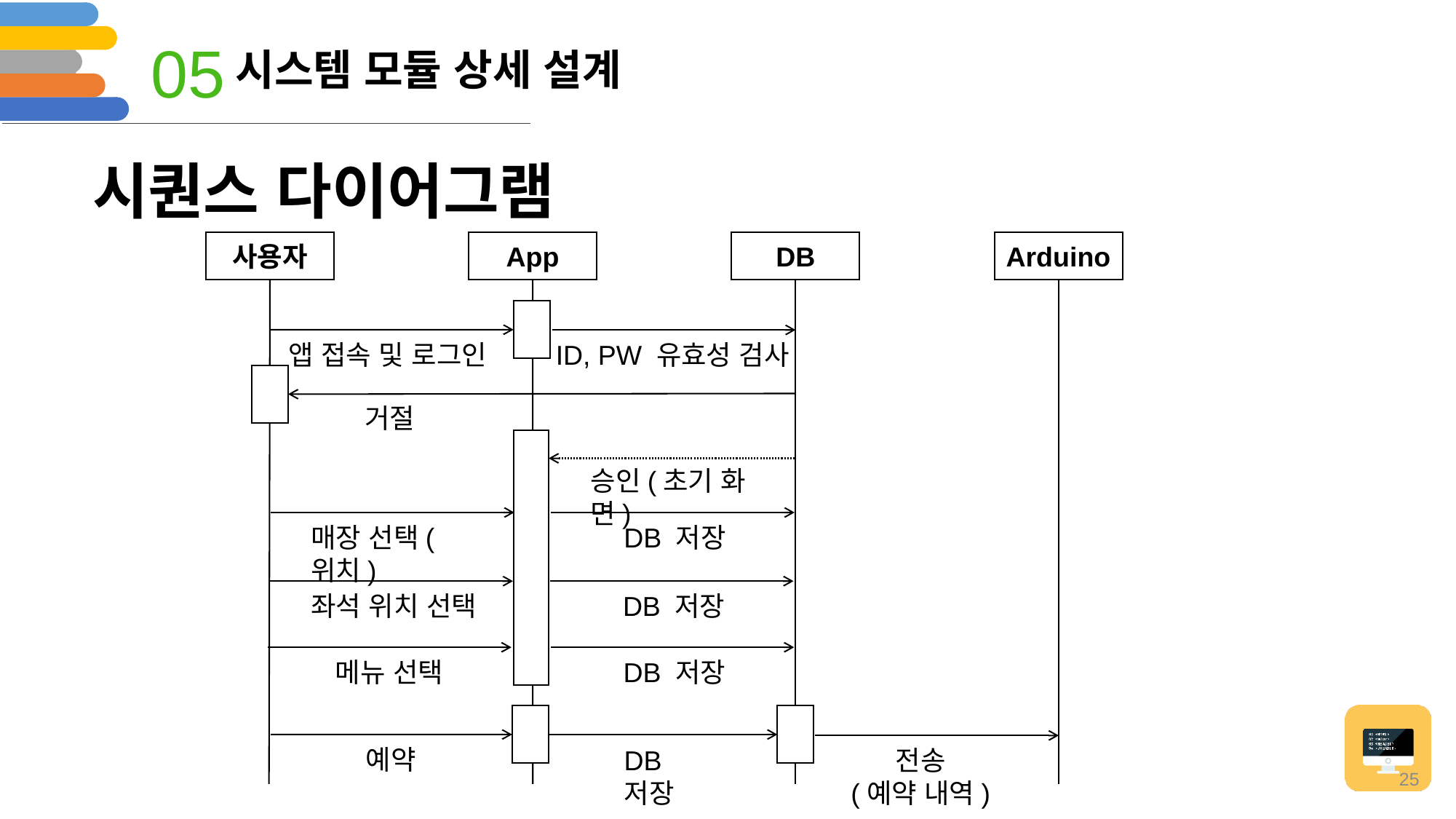

05
시스템 모듈 상세 설계
시퀀스 다이어그램
사용자
App
DB
Arduino

앱 접속 및 로그인
ID, PW 유효성 검사

거절

승인(초기 화면)
매장 선택(위치)
DB 저장
좌석 위치 선택
DB 저장
메뉴 선택
DB 저장

예약
DB 저장
전송
(예약 내역)
25